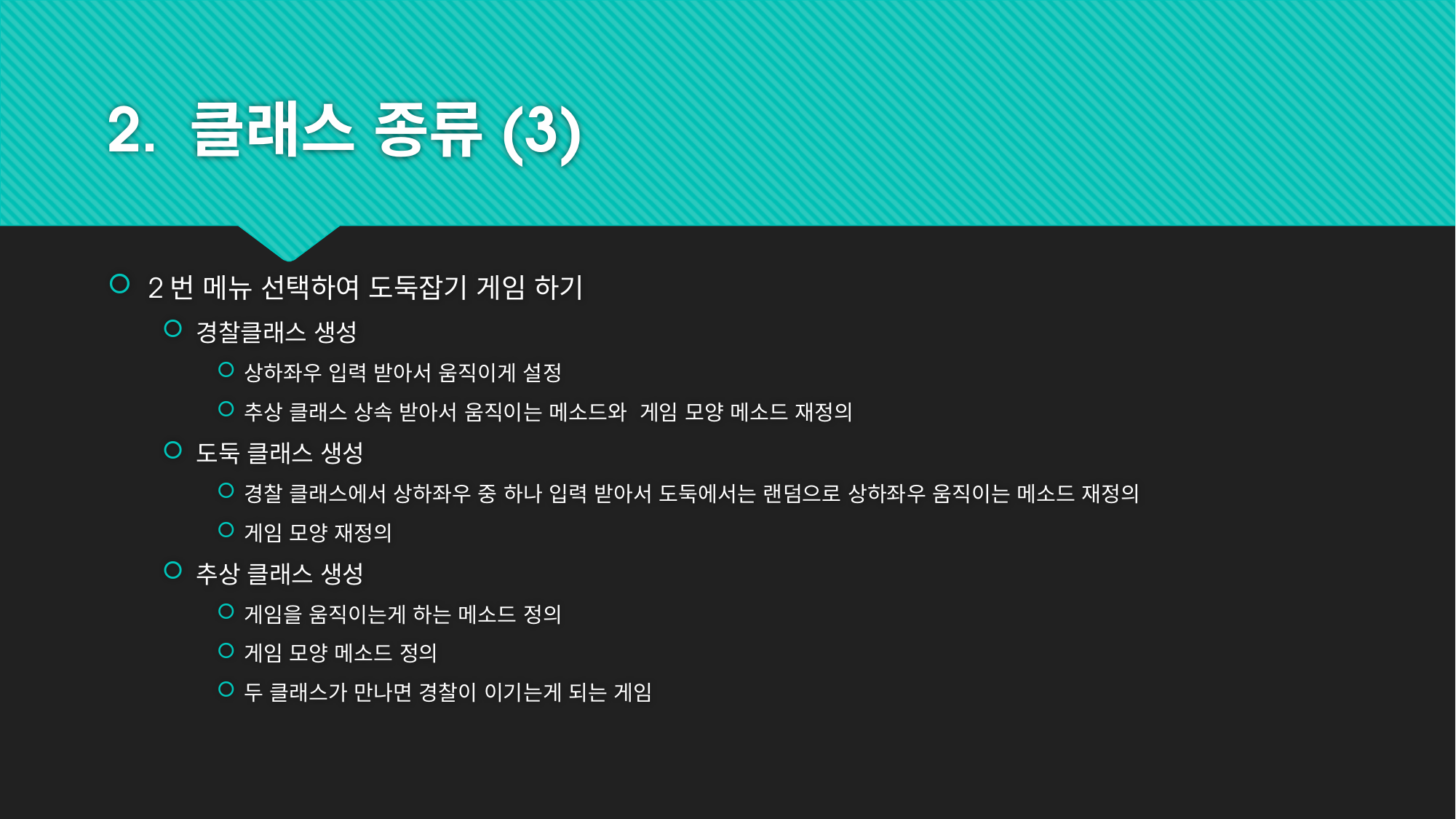

# 2. 클래스 종류(3)
2번 메뉴 선택하여 도둑잡기 게임 하기
경찰클래스 생성
상하좌우 입력 받아서 움직이게 설정
추상 클래스 상속 받아서 움직이는 메소드와  게임 모양 메소드 재정의
도둑 클래스 생성
경찰 클래스에서 상하좌우 중 하나 입력 받아서 도둑에서는 랜덤으로 상하좌우 움직이는 메소드 재정의
게임 모양 재정의
추상 클래스 생성
게임을 움직이는게 하는 메소드 정의
게임 모양 메소드 정의
두 클래스가 만나면 경찰이 이기는게 되는 게임